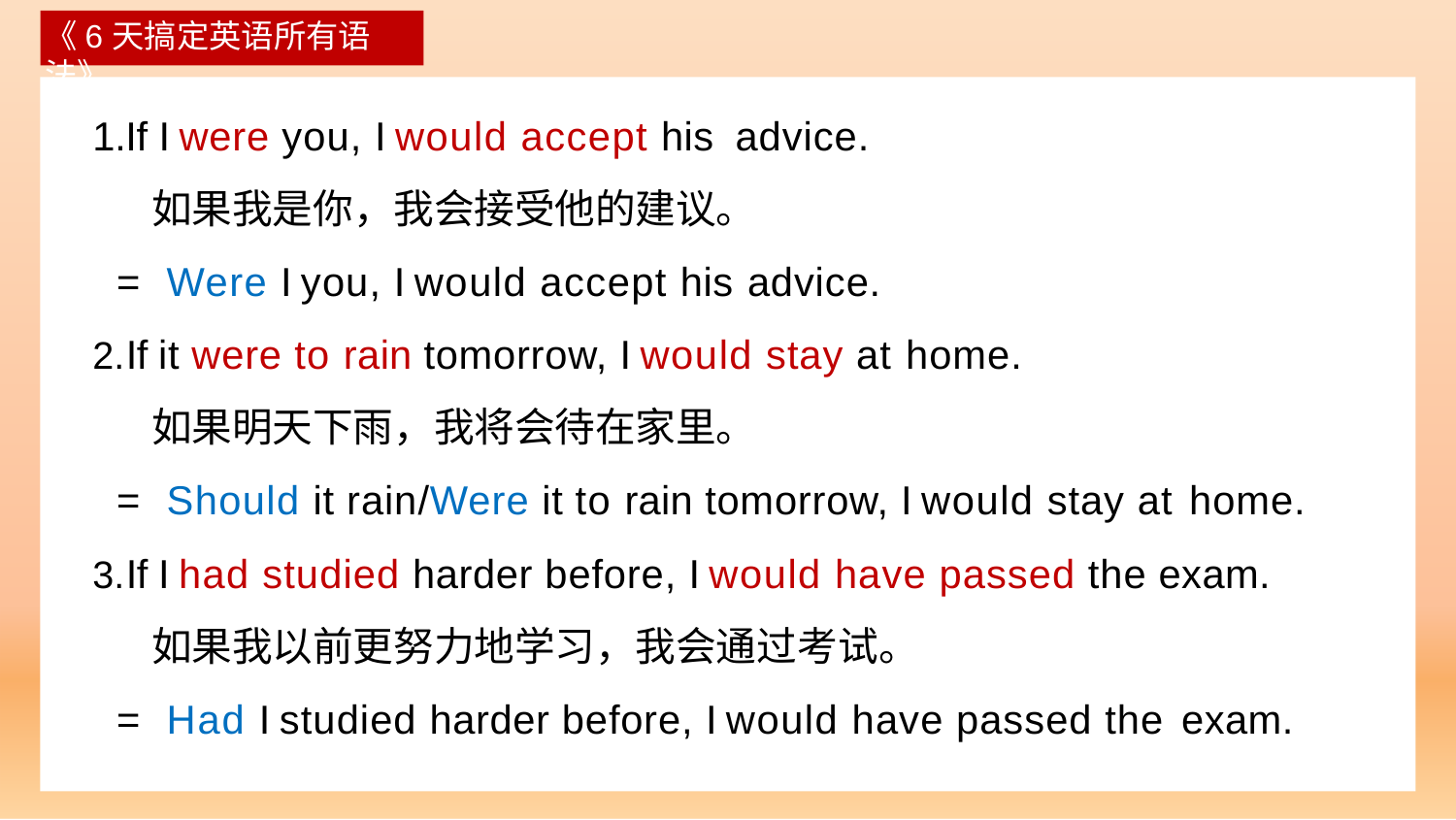

《6天搞定英语所有语法》
# 1.If I were you, I would accept his advice.
如果我是你，我会接受他的建议。
= Were I you, I would accept his advice.
If it were to rain tomorrow, I would stay at home.
如果明天下雨，我将会待在家里。
= Should it rain/Were it to rain tomorrow, I would stay at home.
If I had studied harder before, I would have passed the exam.
如果我以前更努力地学习，我会通过考试。
= Had I studied harder before, I would have passed the exam.